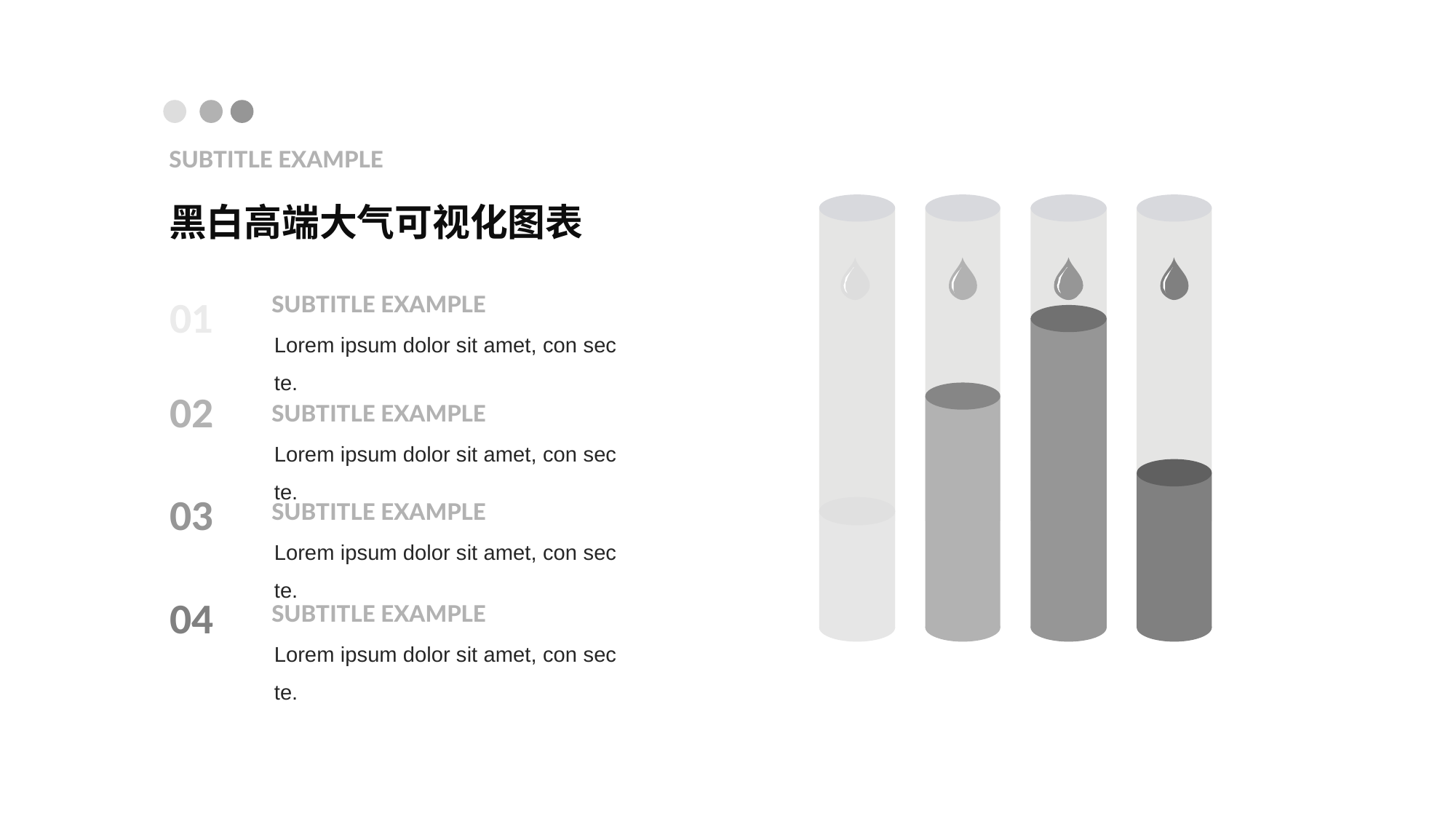

SUBTITLE EXAMPLE
# 黑白高端大气可视化图表

SUBTITLE EXAMPLE
01

Lorem ipsum dolor sit amet, con sec te.

02

SUBTITLE EXAMPLE
Lorem ipsum dolor sit amet, con sec te.

03
SUBTITLE EXAMPLE

Lorem ipsum dolor sit amet, con sec te.
04
SUBTITLE EXAMPLE

Lorem ipsum dolor sit amet, con sec te.